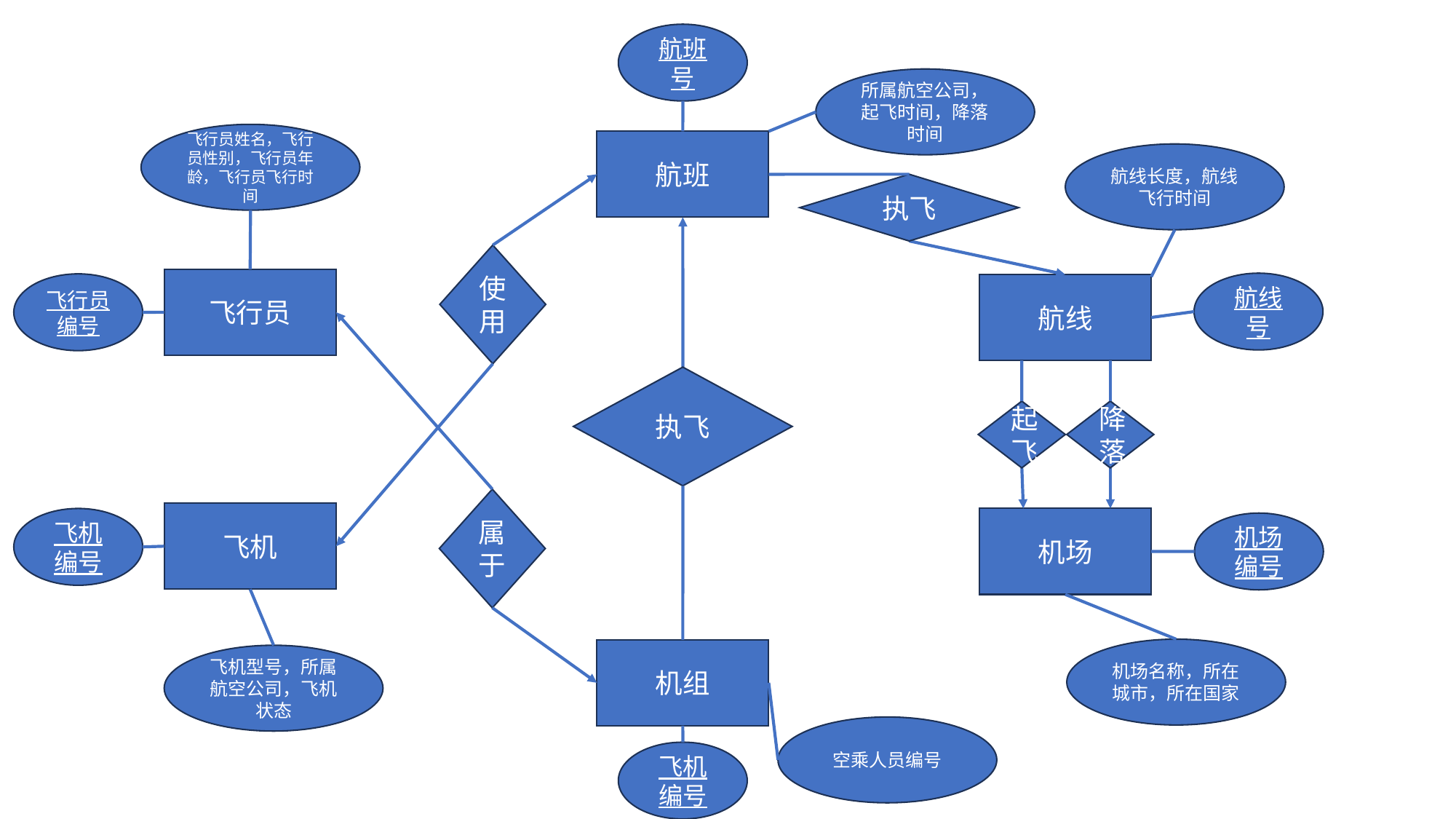

航班号
所属航空公司，起飞时间，降落时间
飞行员姓名，飞行员性别，飞行员年龄，飞行员飞行时间
航班
航线长度，航线飞行时间
执飞
使用
飞行员
航线号
飞行员编号
航线
执飞
起飞
降落
属于
飞机
飞机编号
机场
机场编号
机场名称，所在城市，所在国家
机组
飞机型号，所属航空公司，飞机状态
空乘人员编号
飞机编号